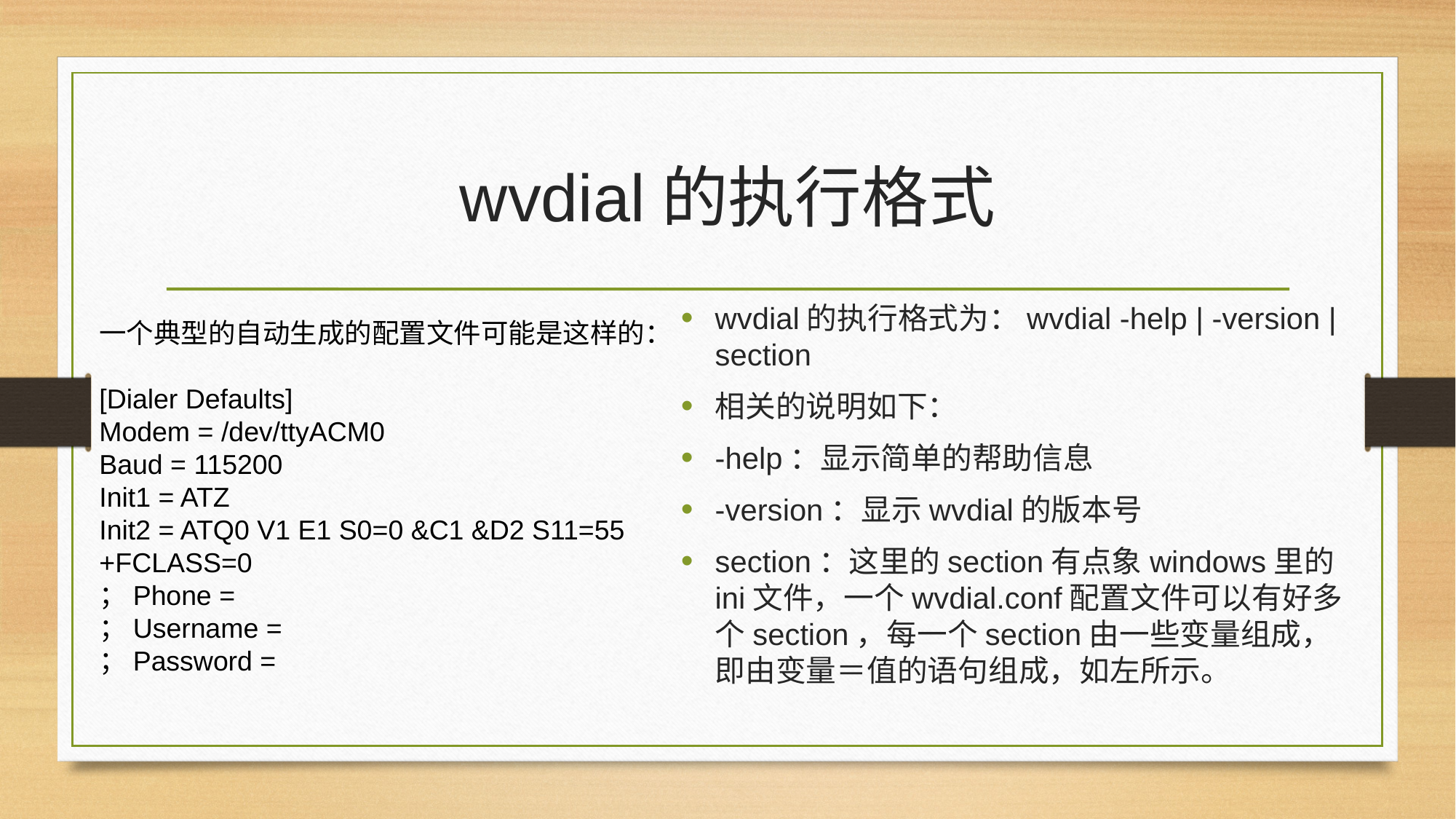

wvdial的执行格式
wvdial的执行格式为：wvdial -help | -version | section
相关的说明如下：
-help：显示简单的帮助信息
-version：显示wvdial的版本号
section：这里的section有点象windows里的ini文件，一个wvdial.conf配置文件可以有好多个section，每一个section由一些变量组成，即由变量＝值的语句组成，如左所示。
一个典型的自动生成的配置文件可能是这样的：

[Dialer Defaults]
Modem = /dev/ttyACM0
Baud = 115200
Init1 = ATZ
Init2 = ATQ0 V1 E1 S0=0 &C1 &D2 S11=55 +FCLASS=0
；Phone =
；Username =
；Password =